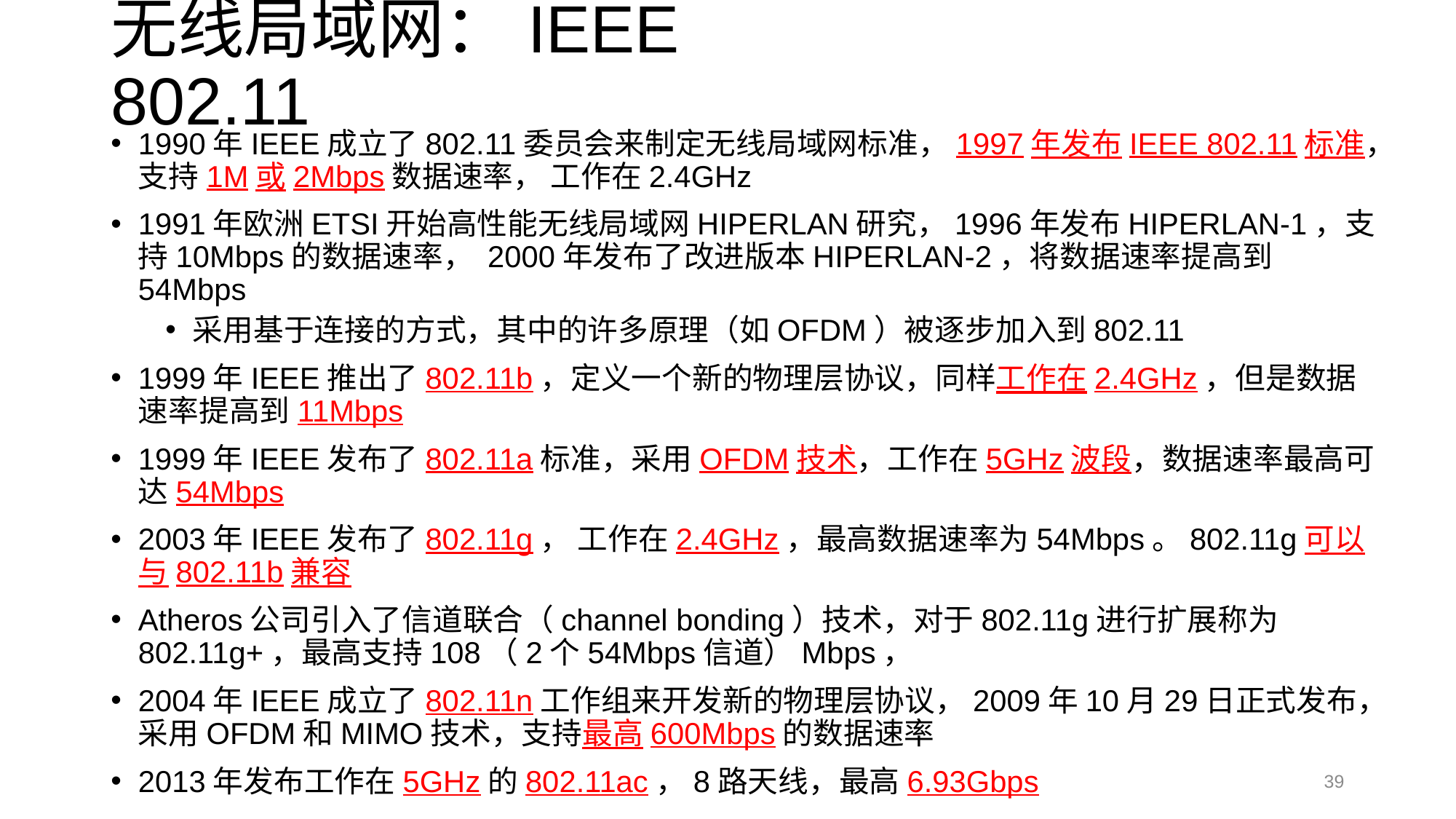

# 无线局域网：IEEE 802.11
1990年IEEE成立了802.11委员会来制定无线局域网标准，1997年发布IEEE 802.11标准，支持1M或2Mbps数据速率， 工作在2.4GHz
1991年欧洲ETSI开始高性能无线局域网HIPERLAN研究，1996年发布HIPERLAN-1，支持10Mbps的数据速率， 2000年发布了改进版本HIPERLAN-2，将数据速率提高到54Mbps
采用基于连接的方式，其中的许多原理（如OFDM）被逐步加入到802.11
1999年IEEE推出了802.11b，定义一个新的物理层协议，同样工作在2.4GHz，但是数据速率提高到11Mbps
1999年IEEE发布了802.11a标准，采用OFDM技术，工作在5GHz波段，数据速率最高可达54Mbps
2003年IEEE发布了802.11g， 工作在2.4GHz，最高数据速率为54Mbps。802.11g可以与802.11b兼容
Atheros公司引入了信道联合（channel bonding）技术，对于802.11g进行扩展称为802.11g+，最高支持108（2个54Mbps信道）Mbps，
2004年IEEE成立了802.11n工作组来开发新的物理层协议，2009年10月29日正式发布，采用OFDM和MIMO技术，支持最高600Mbps的数据速率
2013年发布工作在5GHz的802.11ac，8路天线，最高6.93Gbps
39